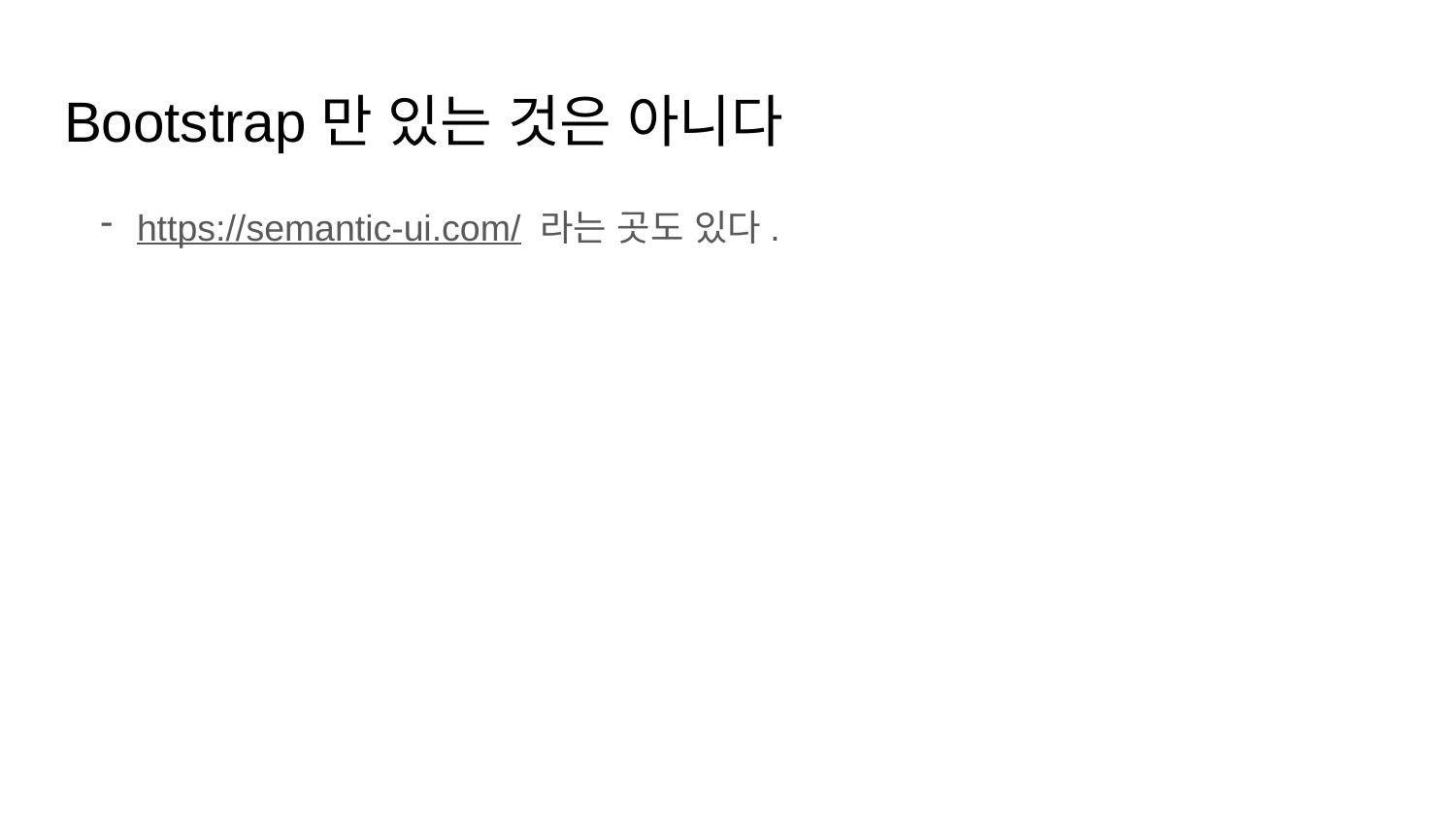

# Bootstrap만 있는 것은 아니다
https://semantic-ui.com/ 라는 곳도 있다.